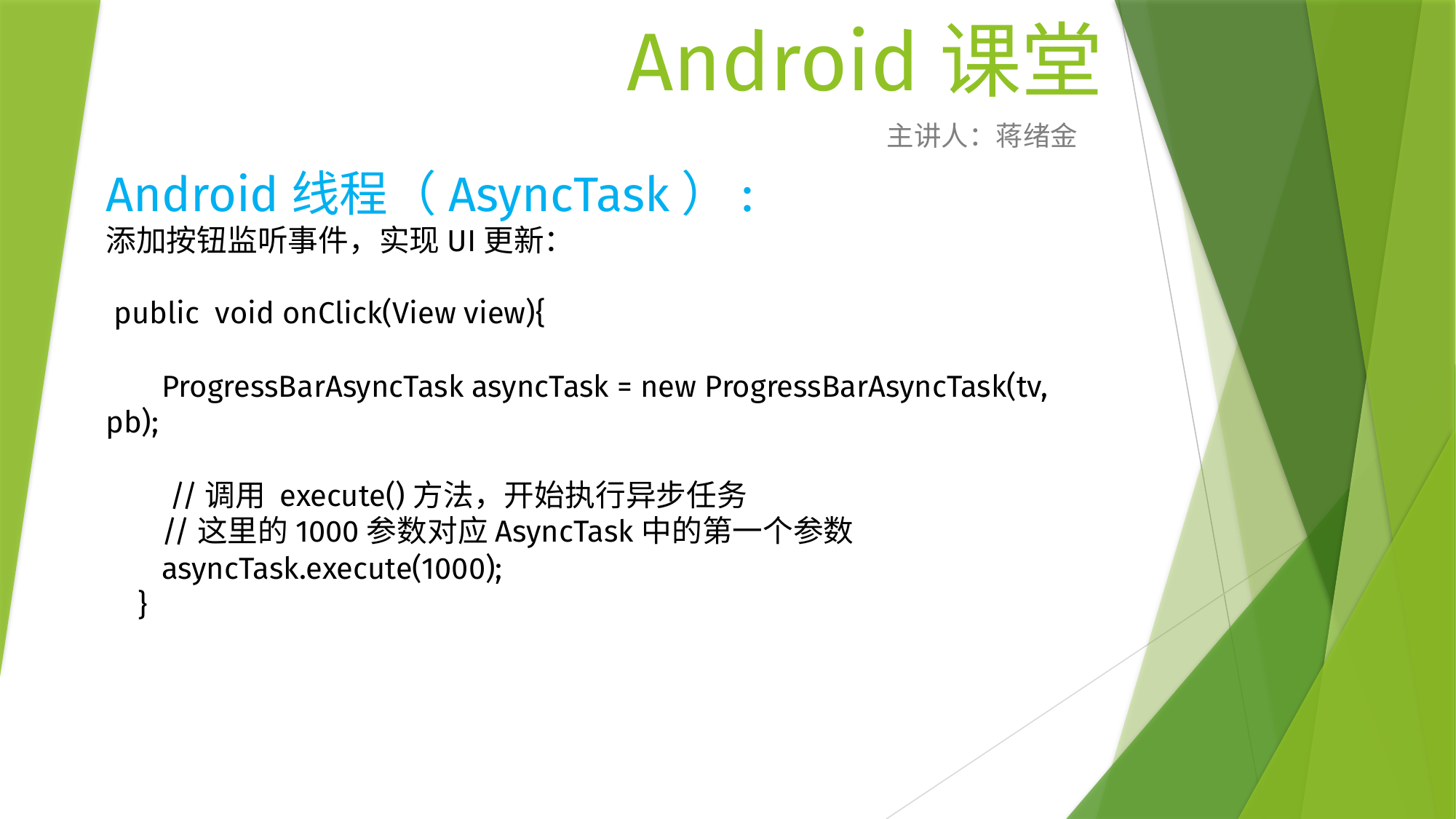

# Android课堂
主讲人：蒋绪金
Android线程（AsyncTask）:
添加按钮监听事件，实现UI更新：

 public  void onClick(View view){

       ProgressBarAsyncTask asyncTask = new ProgressBarAsyncTask(tv, pb);

        //调用 execute()方法，开始执行异步任务
       //这里的1000参数对应AsyncTask中的第一个参数
       asyncTask.execute(1000);
    }